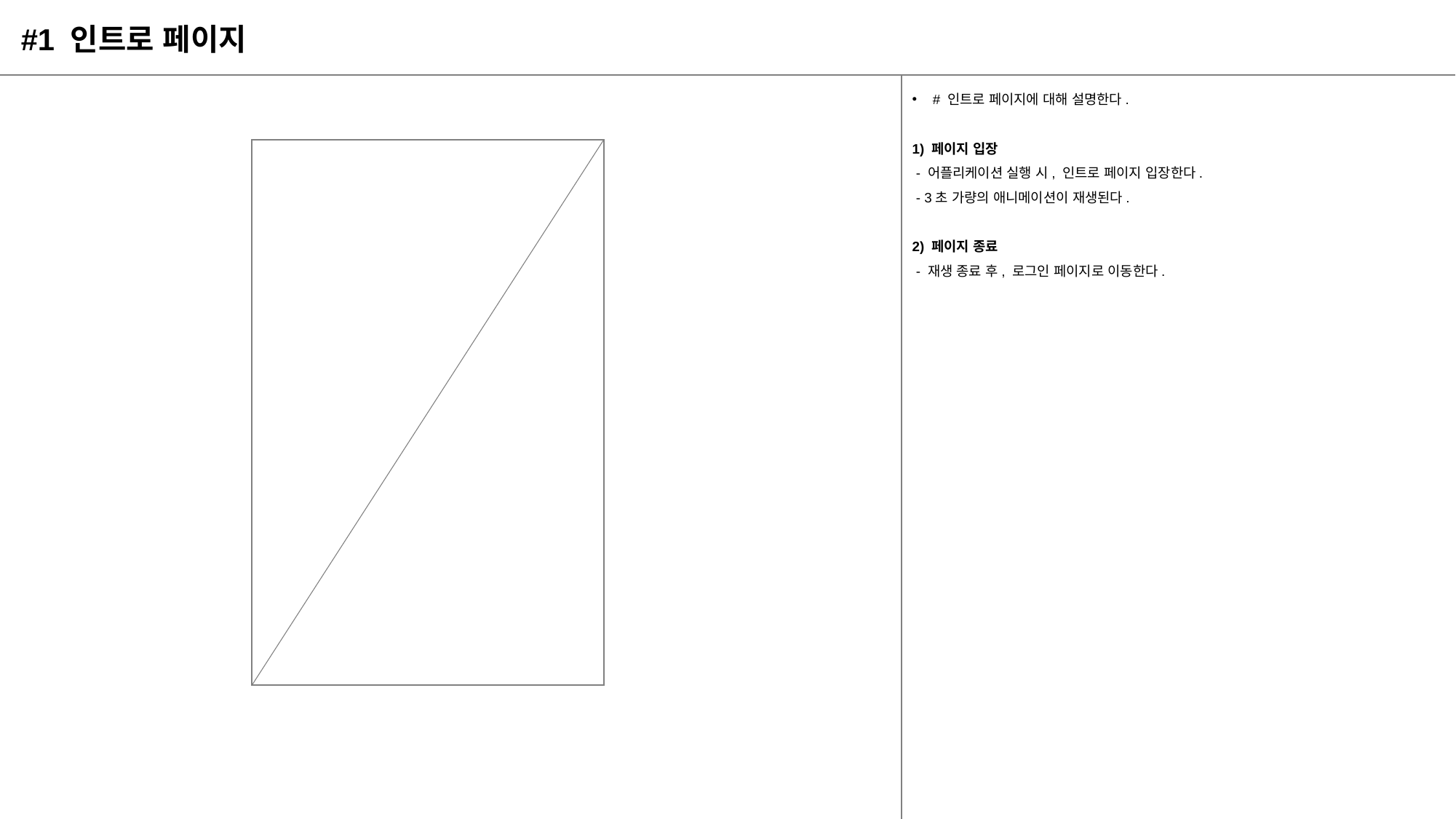

#1 인트로 페이지
# 인트로 페이지에 대해 설명한다.

1) 페이지 입장
 - 어플리케이션 실행 시, 인트로 페이지 입장한다.
 - 3초 가량의 애니메이션이 재생된다.

2) 페이지 종료
 - 재생 종료 후, 로그인 페이지로 이동한다.